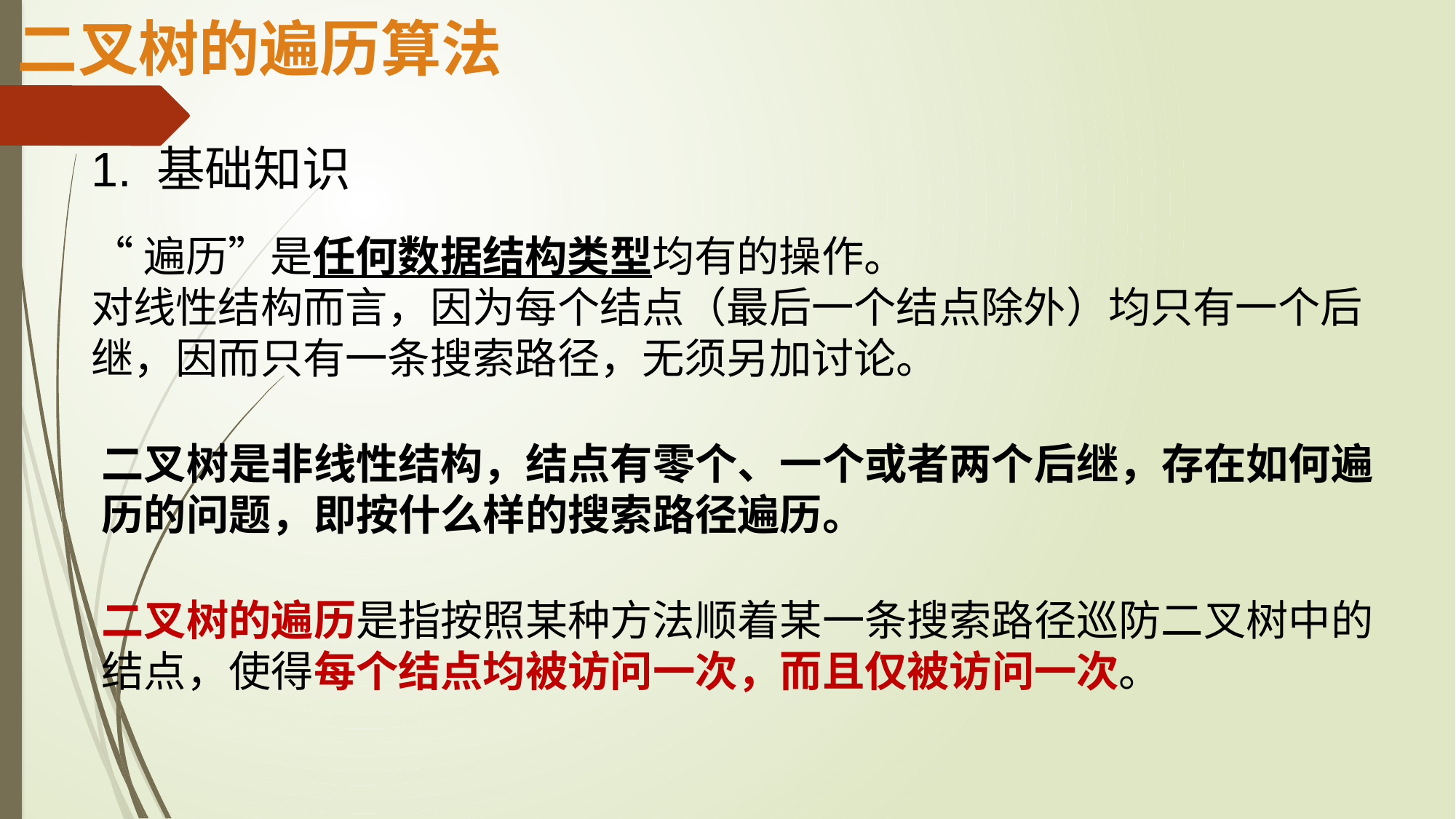

二叉树的遍历算法

1. 基础知识
“遍历”是任何数据结构类型均有的操作。
对线性结构而言，因为每个结点（最后一个结点除外）均只有一个后继，因而只有一条搜索路径，无须另加讨论。
二叉树是非线性结构，结点有零个、一个或者两个后继，存在如何遍历的问题，即按什么样的搜索路径遍历。
二叉树的遍历是指按照某种方法顺着某一条搜索路径巡防二叉树中的结点，使得每个结点均被访问一次，而且仅被访问一次。